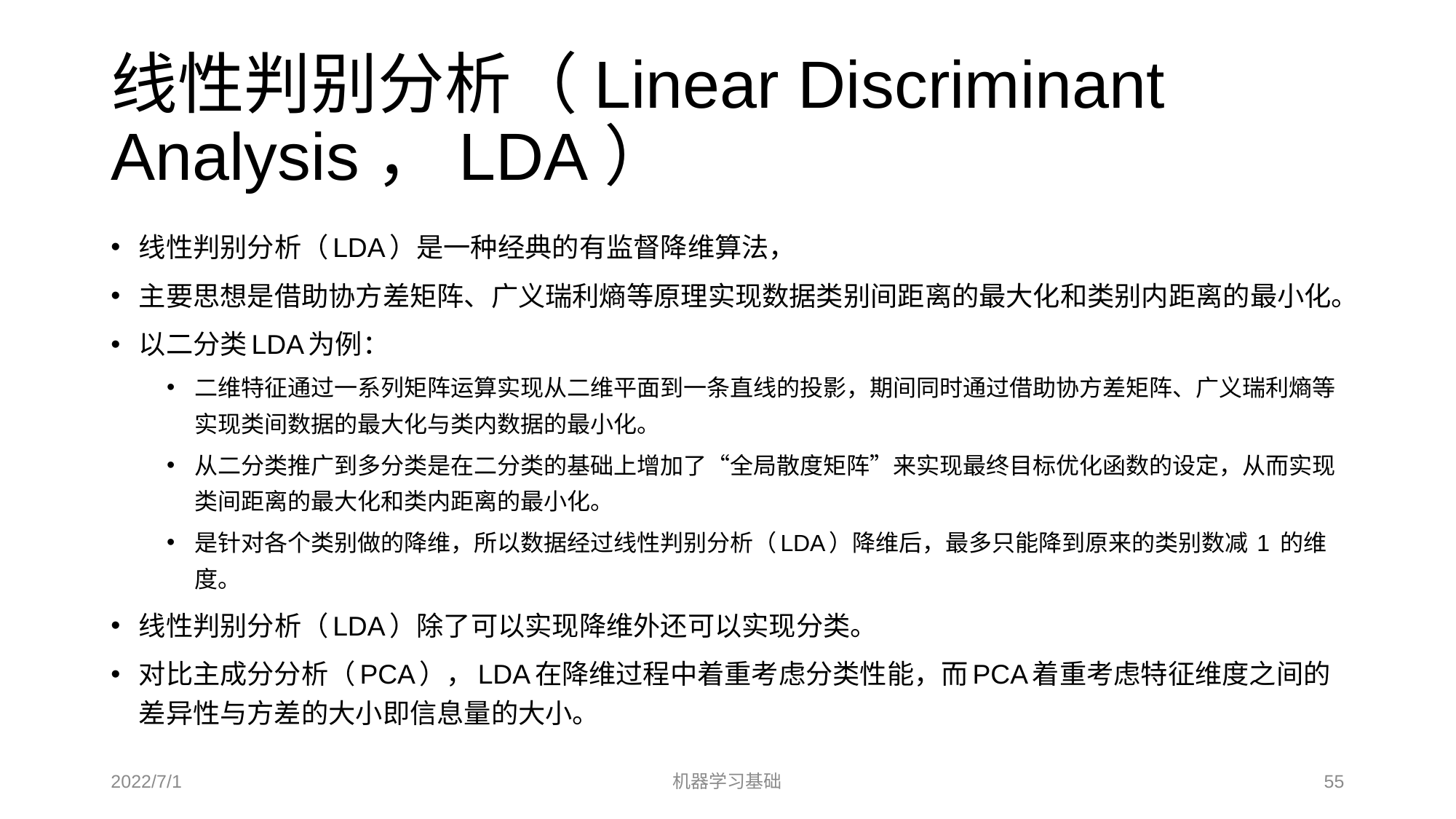

# 线性判别分析（Linear Discriminant Analysis，LDA）
线性判别分析（LDA）是一种经典的有监督降维算法，
主要思想是借助协方差矩阵、广义瑞利熵等原理实现数据类别间距离的最大化和类别内距离的最小化。
以二分类LDA为例：
二维特征通过一系列矩阵运算实现从二维平面到一条直线的投影，期间同时通过借助协方差矩阵、广义瑞利熵等实现类间数据的最大化与类内数据的最小化。
从二分类推广到多分类是在二分类的基础上增加了“全局散度矩阵”来实现最终目标优化函数的设定，从而实现类间距离的最大化和类内距离的最小化。
是针对各个类别做的降维，所以数据经过线性判别分析（LDA）降维后，最多只能降到原来的类别数减 1 的维度。
线性判别分析（LDA）除了可以实现降维外还可以实现分类。
对比主成分分析（PCA），LDA在降维过程中着重考虑分类性能，而PCA着重考虑特征维度之间的差异性与方差的大小即信息量的大小。
2022/7/1
机器学习基础
55